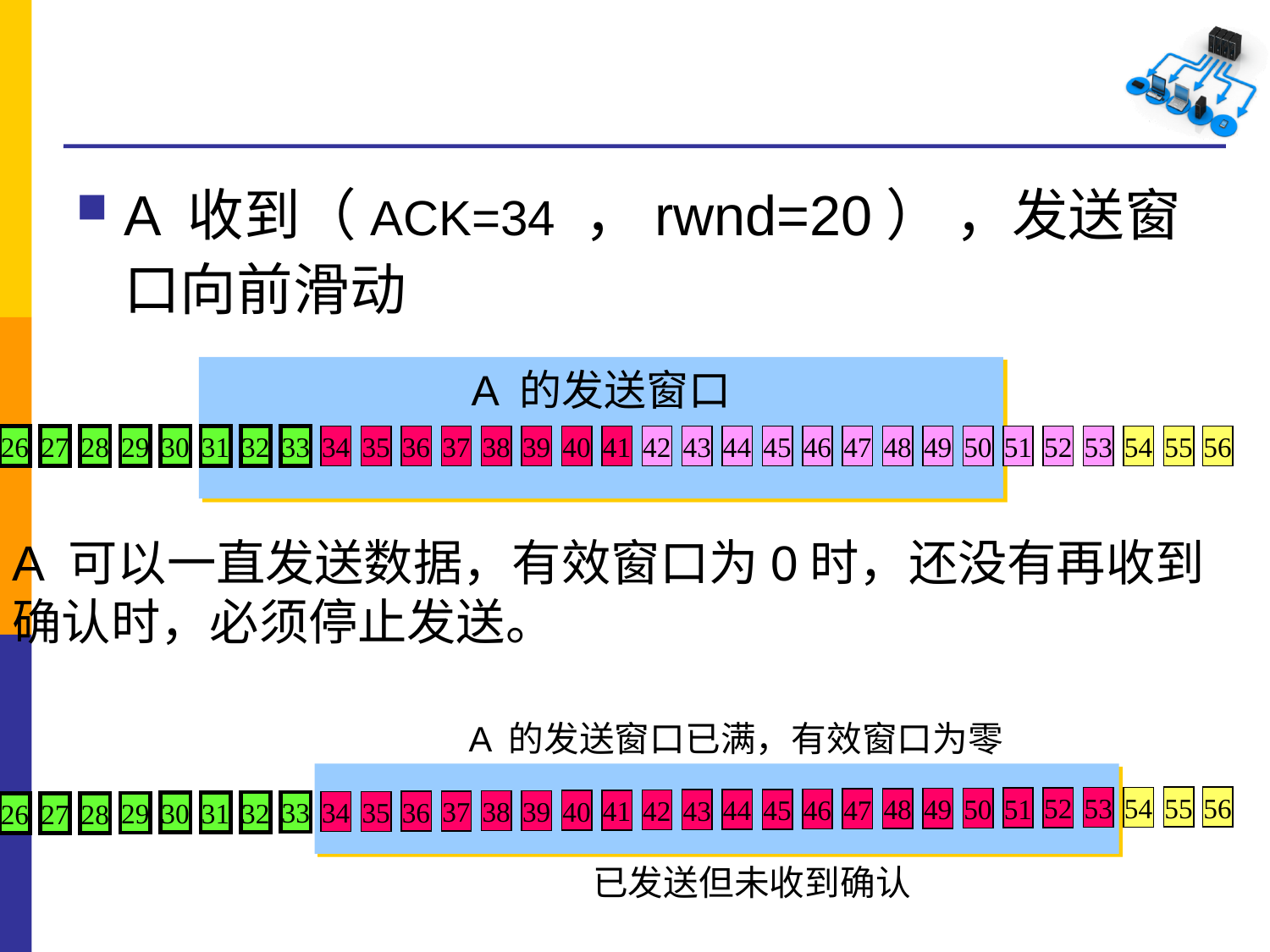

#
A 收到（ACK=34 ，rwnd=20） ，发送窗口向前滑动

A 的发送窗口
41
42
43
44
45
46
47
48
49
50
51
52
53
54
55
56
26
27
28
29
30
31
32
33
34
35
36
37
38
39
40
A 可以一直发送数据，有效窗口为0时，还没有再收到确认时，必须停止发送。
A 的发送窗口已满，有效窗口为零

55
56
54
53
52
51
50
49
48
47
46
45
44
43
42
41
40
39
38
37
36
35
34
33
32
31
30
29
28
27
26
已发送但未收到确认